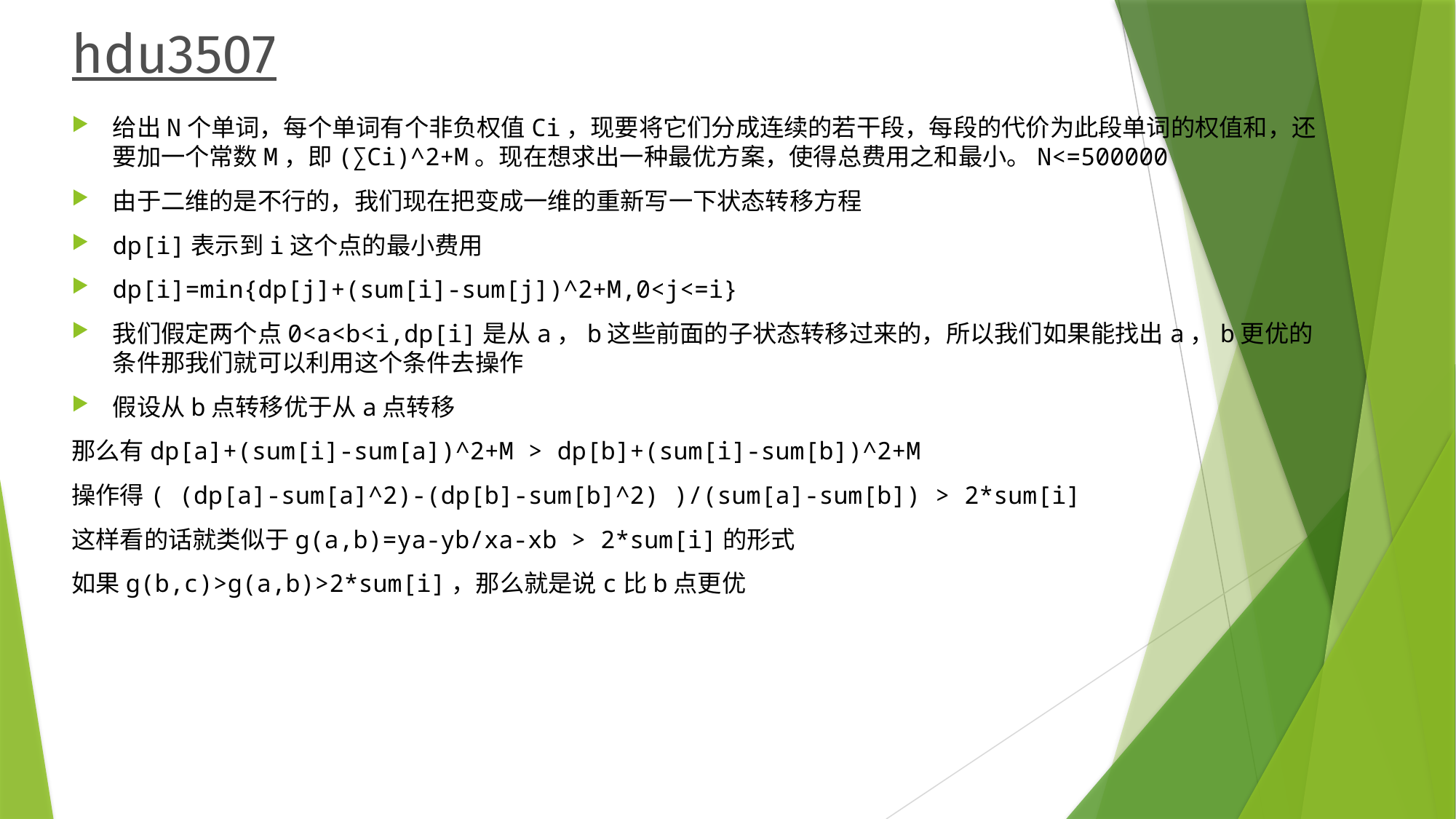

# hdu3507
给出N个单词，每个单词有个非负权值Ci，现要将它们分成连续的若干段，每段的代价为此段单词的权值和，还要加一个常数M，即(∑Ci)^2+M。现在想求出一种最优方案，使得总费用之和最小。N<=500000
由于二维的是不行的，我们现在把变成一维的重新写一下状态转移方程
dp[i]表示到i这个点的最小费用
dp[i]=min{dp[j]+(sum[i]-sum[j])^2+M,0<j<=i}
我们假定两个点0<a<b<i,dp[i]是从a，b这些前面的子状态转移过来的，所以我们如果能找出a，b更优的条件那我们就可以利用这个条件去操作
假设从b点转移优于从a点转移
那么有dp[a]+(sum[i]-sum[a])^2+M > dp[b]+(sum[i]-sum[b])^2+M
操作得( (dp[a]-sum[a]^2)-(dp[b]-sum[b]^2) )/(sum[a]-sum[b]) > 2*sum[i]
这样看的话就类似于g(a,b)=ya-yb/xa-xb > 2*sum[i]的形式
如果g(b,c)>g(a,b)>2*sum[i]，那么就是说c比b点更优